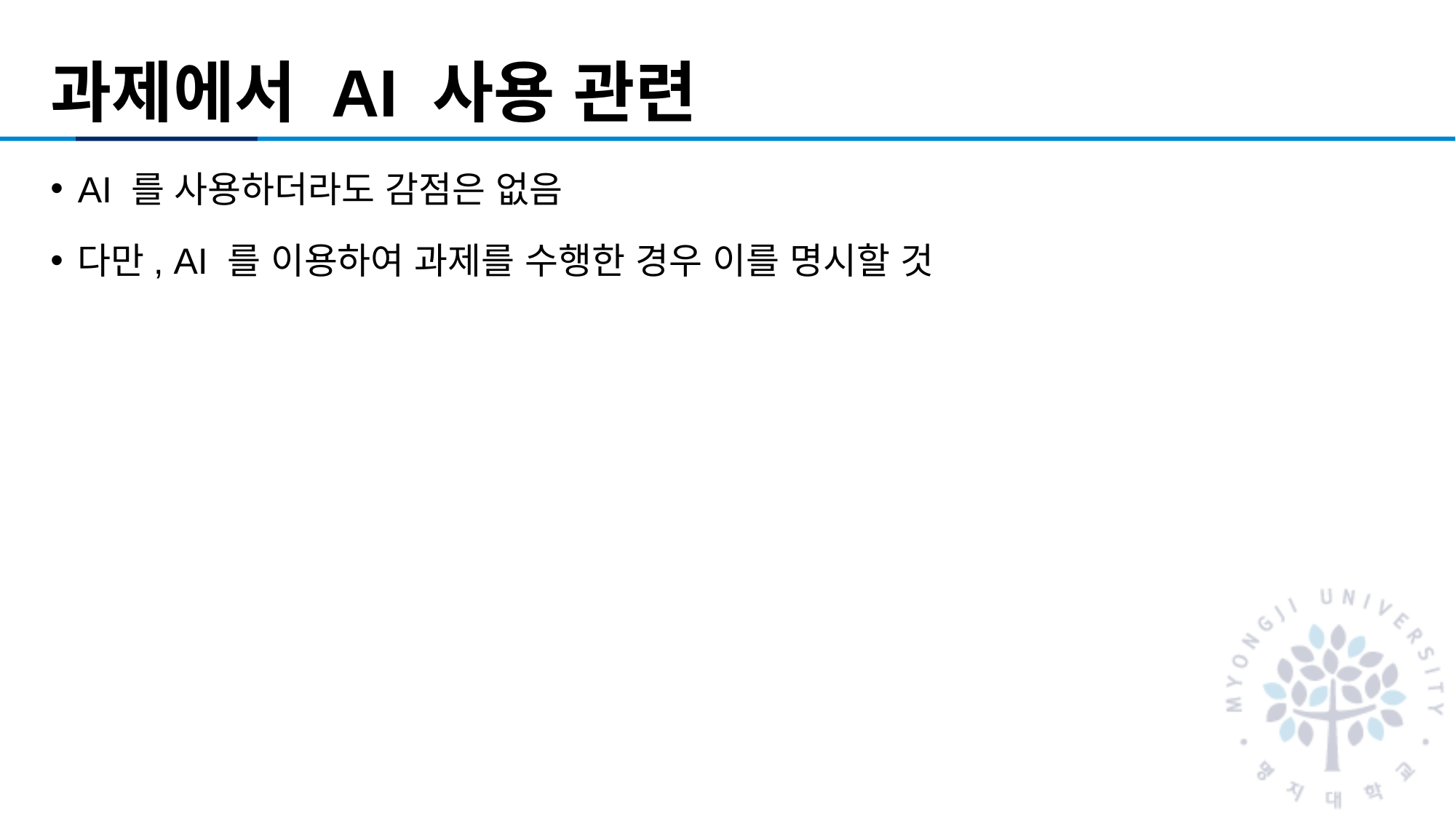

# 과제에서 AI 사용 관련
AI 를 사용하더라도 감점은 없음
다만, AI 를 이용하여 과제를 수행한 경우 이를 명시할 것